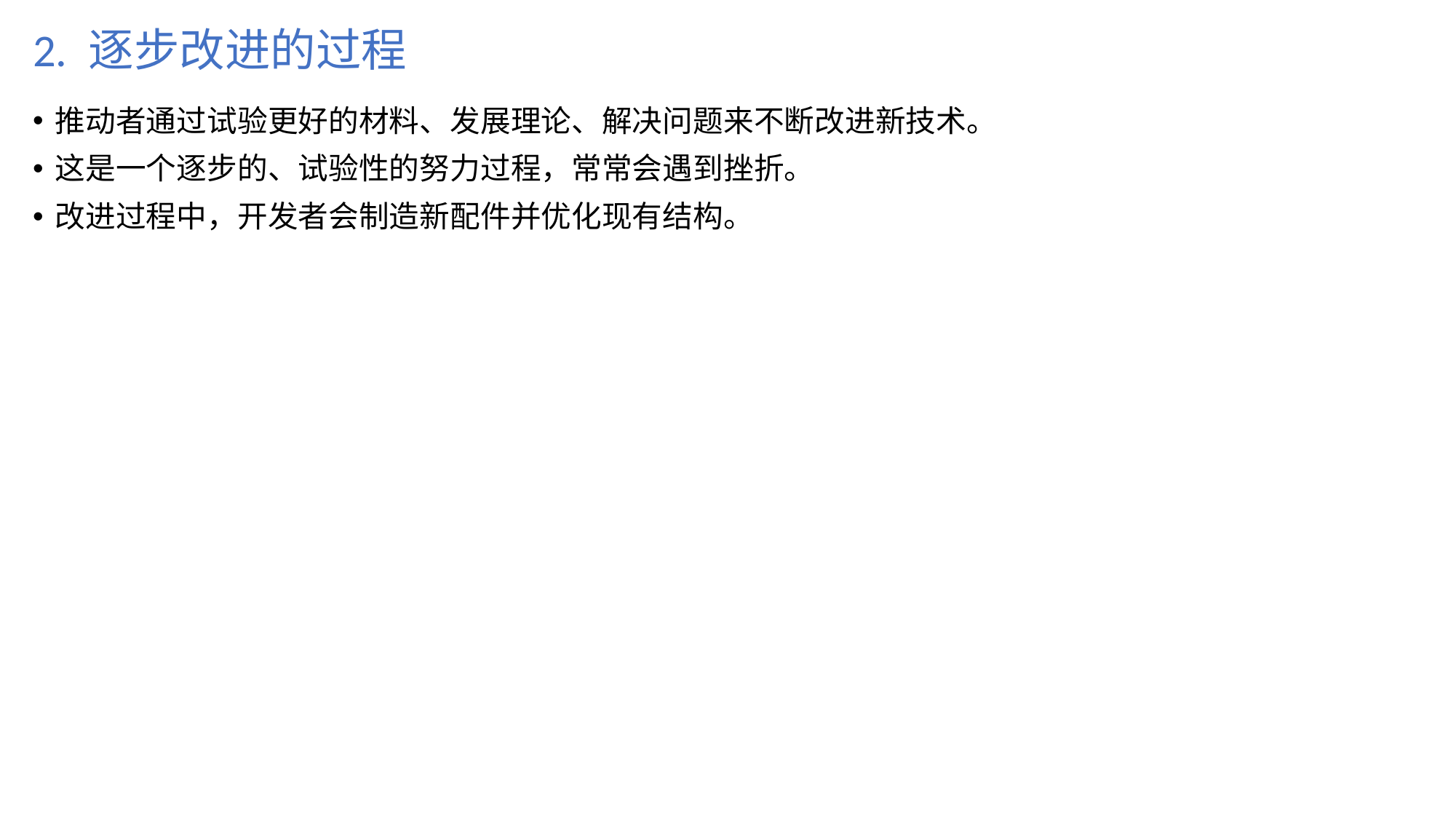

# 2. 逐步改进的过程
推动者通过试验更好的材料、发展理论、解决问题来不断改进新技术。
这是一个逐步的、试验性的努力过程，常常会遇到挫折。
改进过程中，开发者会制造新配件并优化现有结构。